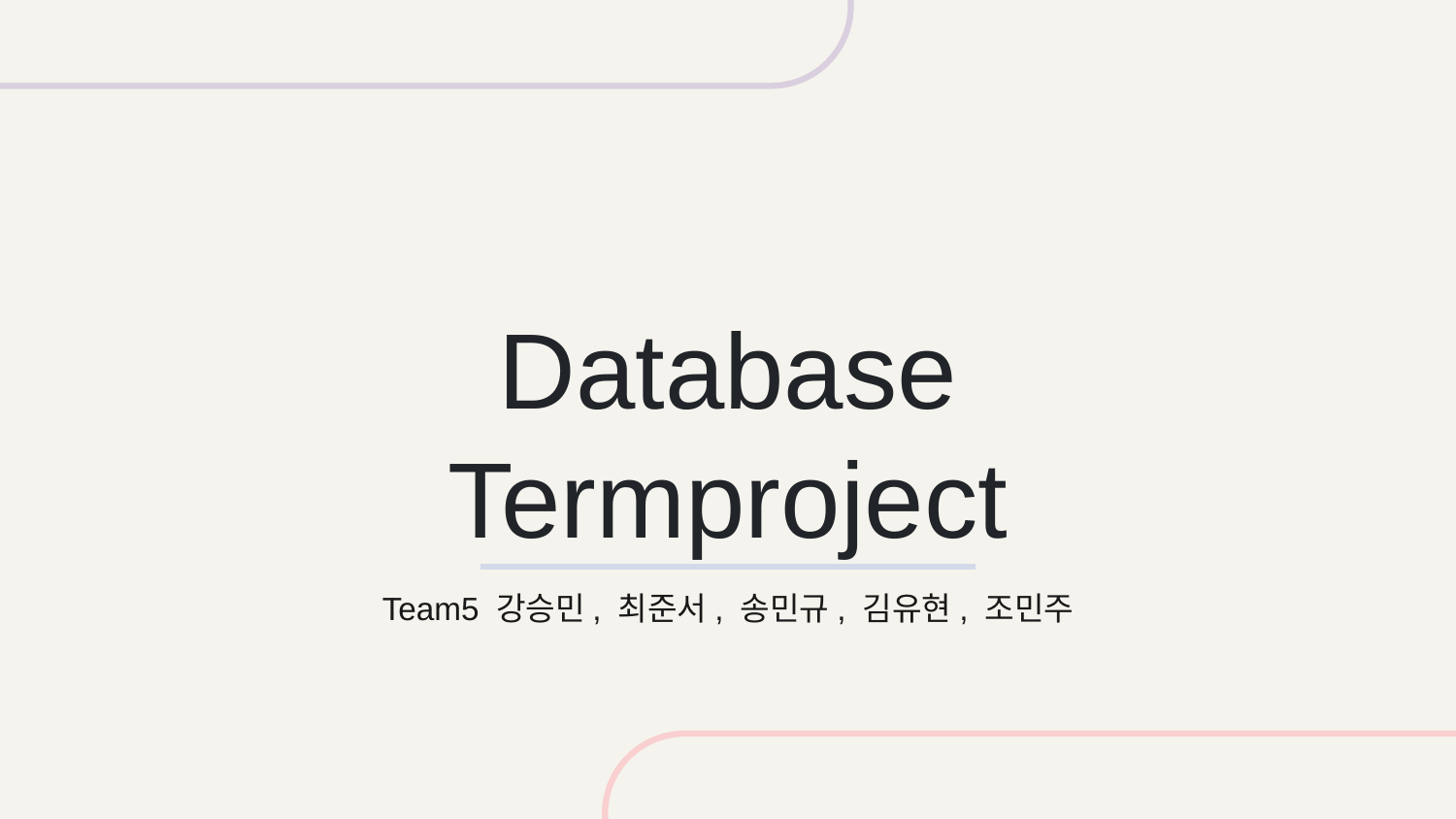

# Database Termproject
Team5 강승민, 최준서, 송민규, 김유현, 조민주